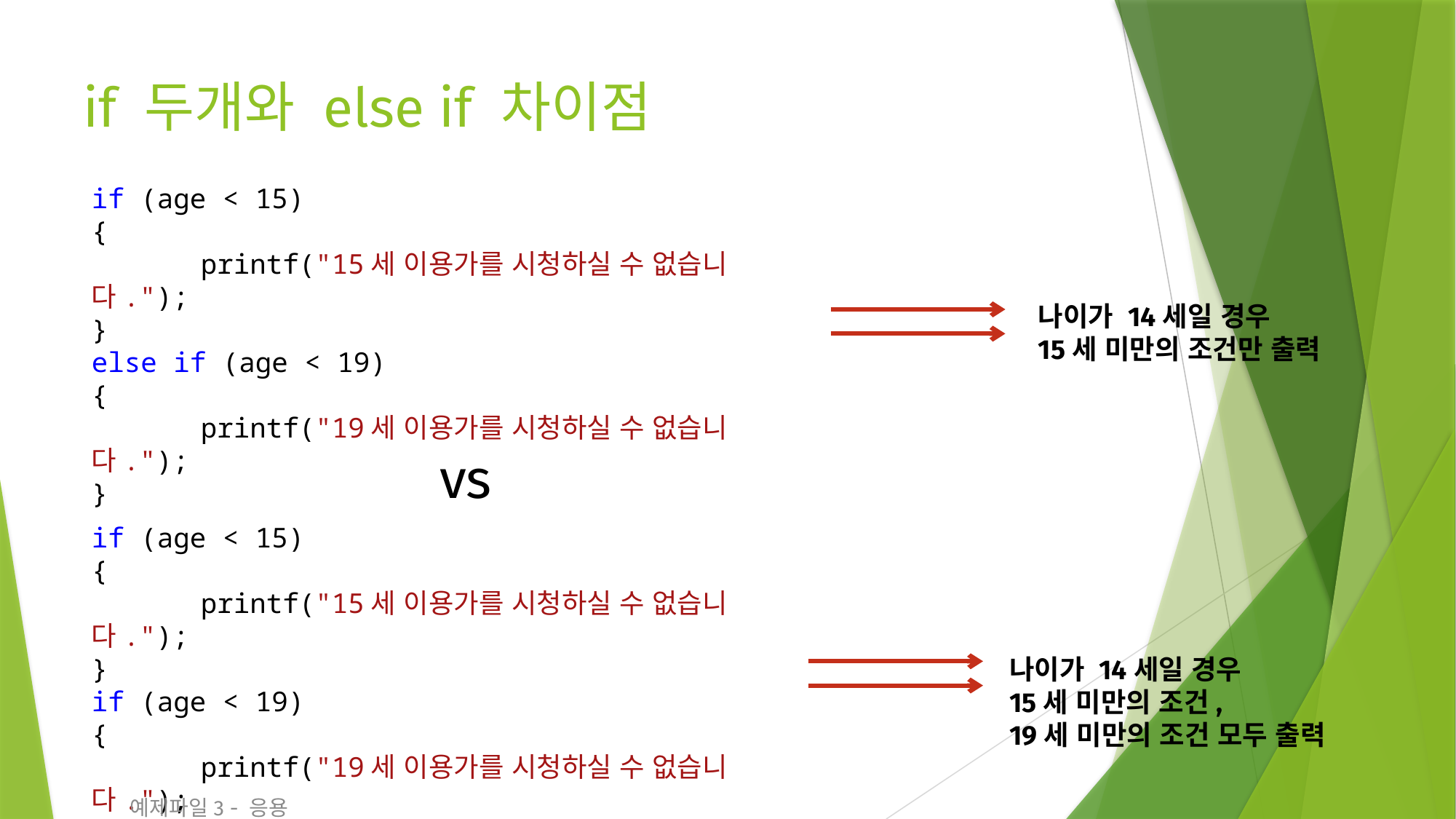

# if 두개와 else if 차이점
if (age < 15)
{
	printf("15세 이용가를 시청하실 수 없습니다.");
}
else if (age < 19)
{
	printf("19세 이용가를 시청하실 수 없습니다.");
}
나이가 14세일 경우
15세 미만의 조건만 출력
vs
if (age < 15)
{
	printf("15세 이용가를 시청하실 수 없습니다.");
}
if (age < 19)
{
	printf("19세 이용가를 시청하실 수 없습니다.");
}
나이가 14세일 경우
15세 미만의 조건,
19세 미만의 조건 모두 출력
예제파일3 - 응용